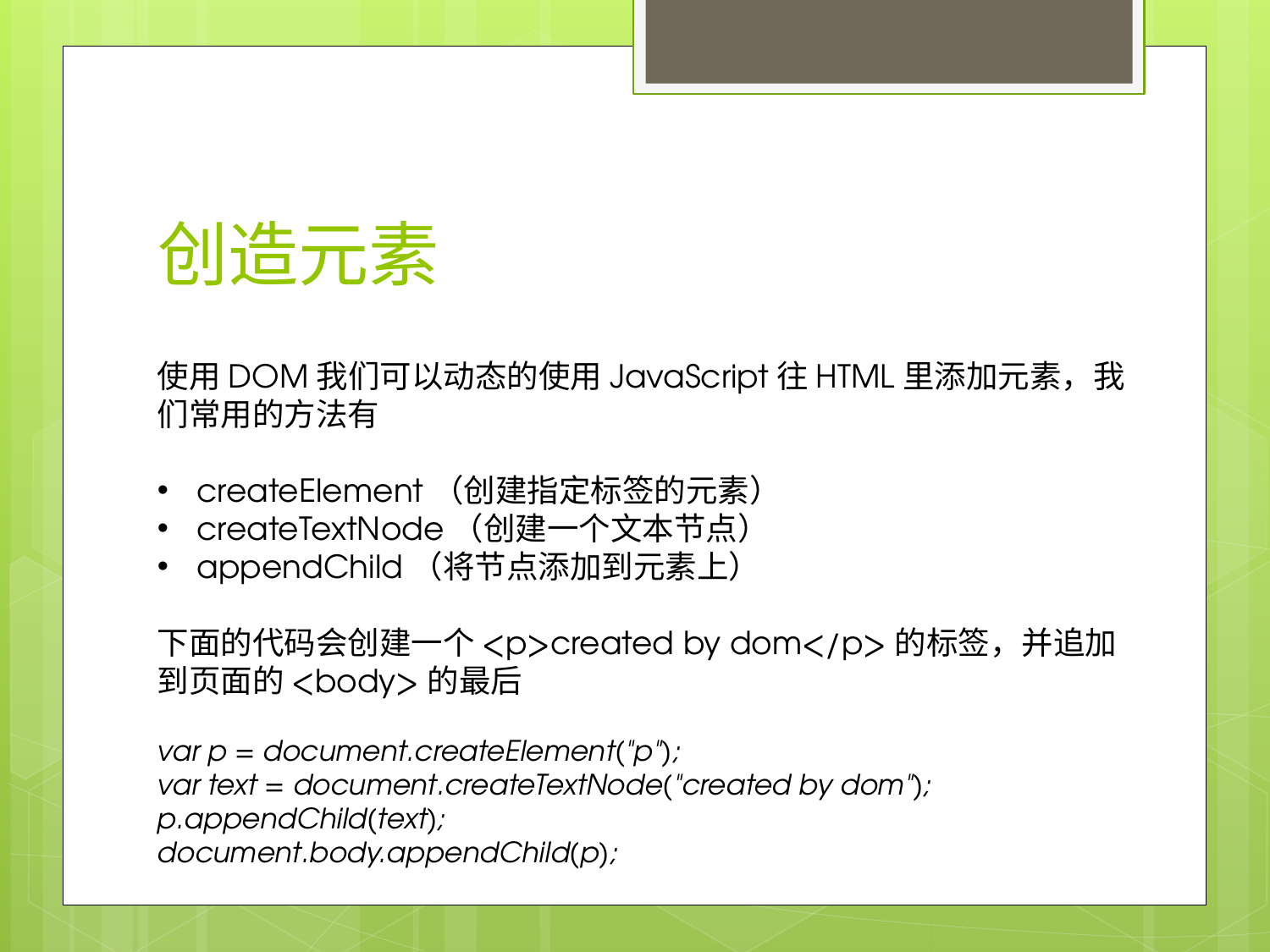

# 创造元素
使用DOM我们可以动态的使用JavaScript往HTML里添加元素，我们常用的方法有

createElement（创建指定标签的元素）
createTextNode（创建一个文本节点）
appendChild（将节点添加到元素上）

下面的代码会创建一个<p>created by dom</p>的标签，并追加到页面的<body>的最后

var p = document.createElement("p");
var text = document.createTextNode("created by dom");
p.appendChild(text);
document.body.appendChild(p);